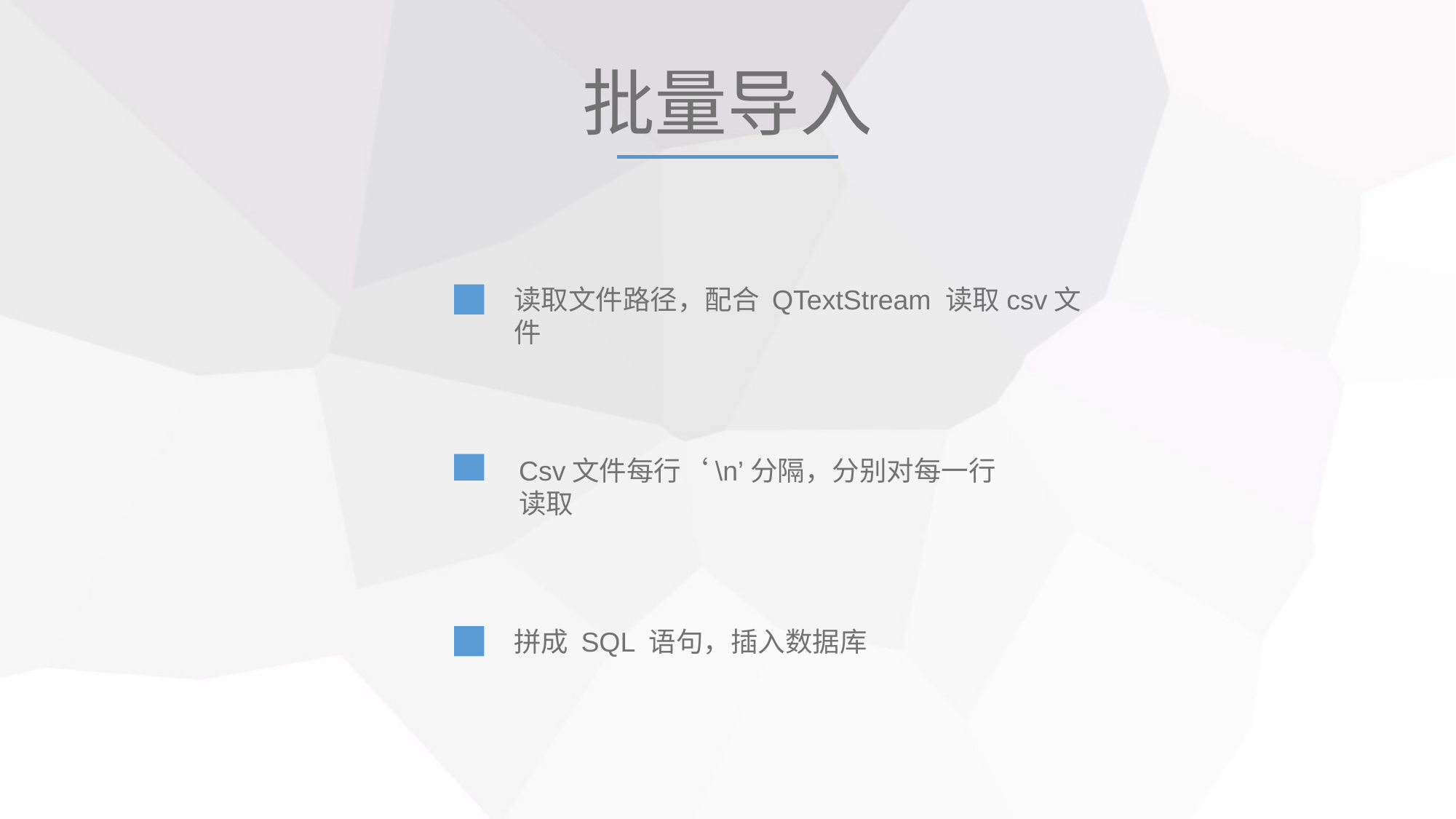

批量导入
读取文件路径，配合 QTextStream 读取csv文件

Csv文件每行‘\n’分隔，分别对每一行读取

拼成 SQL 语句，插入数据库